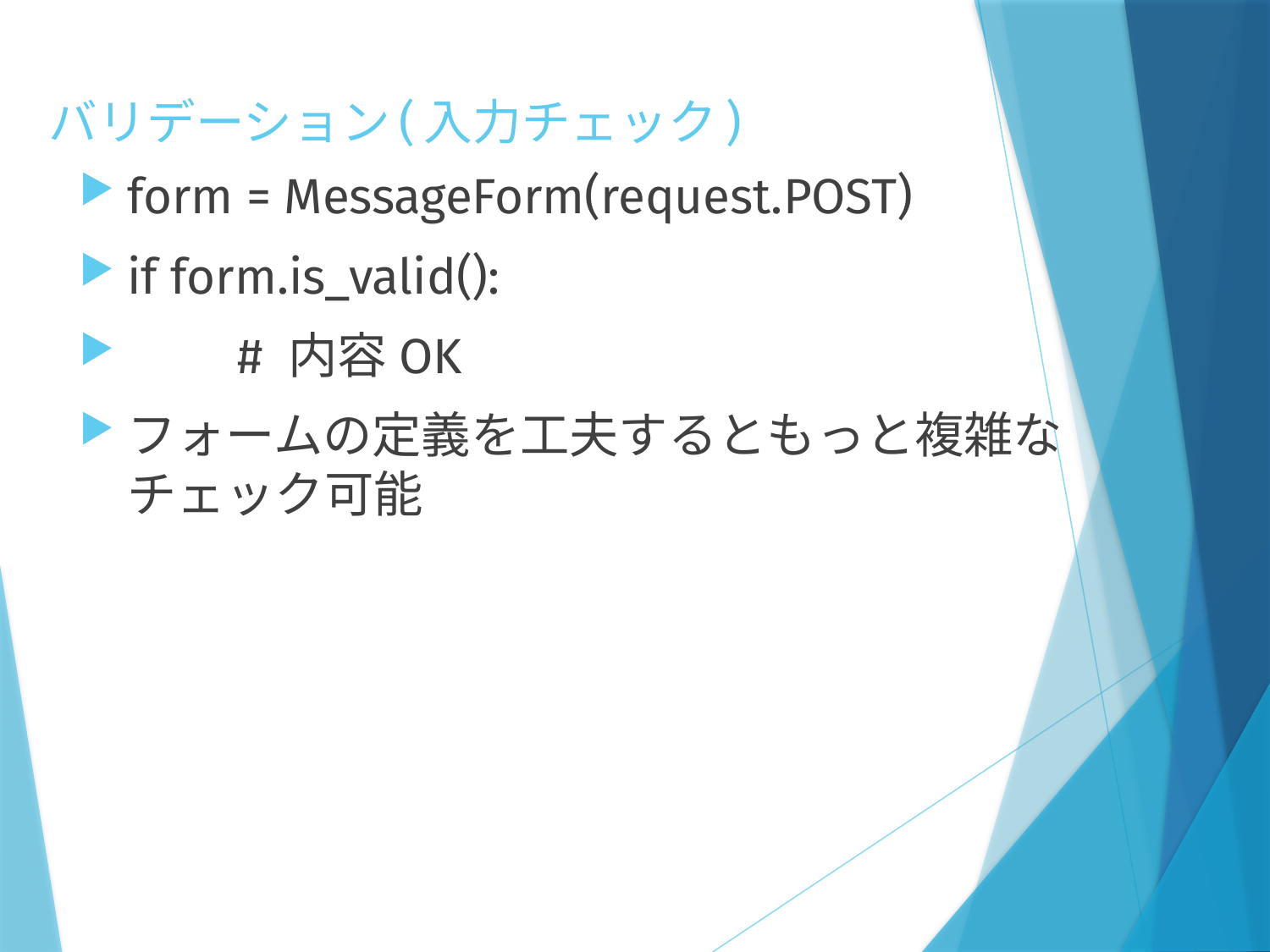

# バリデーション(入力チェック)
form = MessageForm(request.POST)
if form.is_valid():
　　# 内容OK
フォームの定義を工夫するともっと複雑なチェック可能